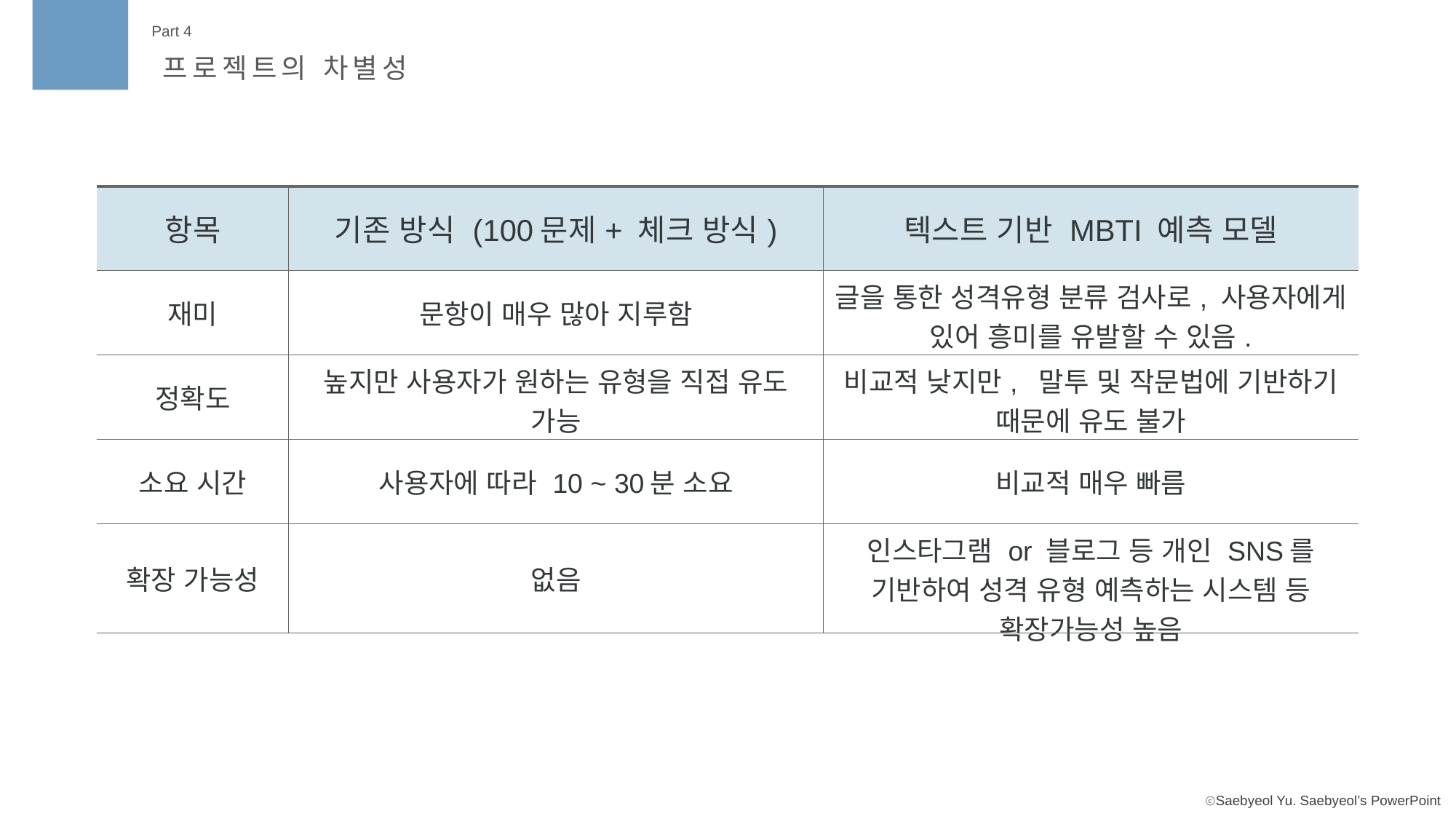

Part 4
프로젝트의 차별성
| 항목 | 기존 방식 (100문제+ 체크 방식) | 텍스트 기반 MBTI 예측 모델 |
| --- | --- | --- |
| 재미 | 문항이 매우 많아 지루함 | 글을 통한 성격유형 분류 검사로, 사용자에게 있어 흥미를 유발할 수 있음. |
| 정확도 | 높지만 사용자가 원하는 유형을 직접 유도 가능 | 비교적 낮지만, 말투 및 작문법에 기반하기 때문에 유도 불가 |
| 소요 시간 | 사용자에 따라 10 ~ 30분 소요 | 비교적 매우 빠름 |
| 확장 가능성 | 없음 | 인스타그램 or 블로그 등 개인 SNS를 기반하여 성격 유형 예측하는 시스템 등 확장가능성 높음 |